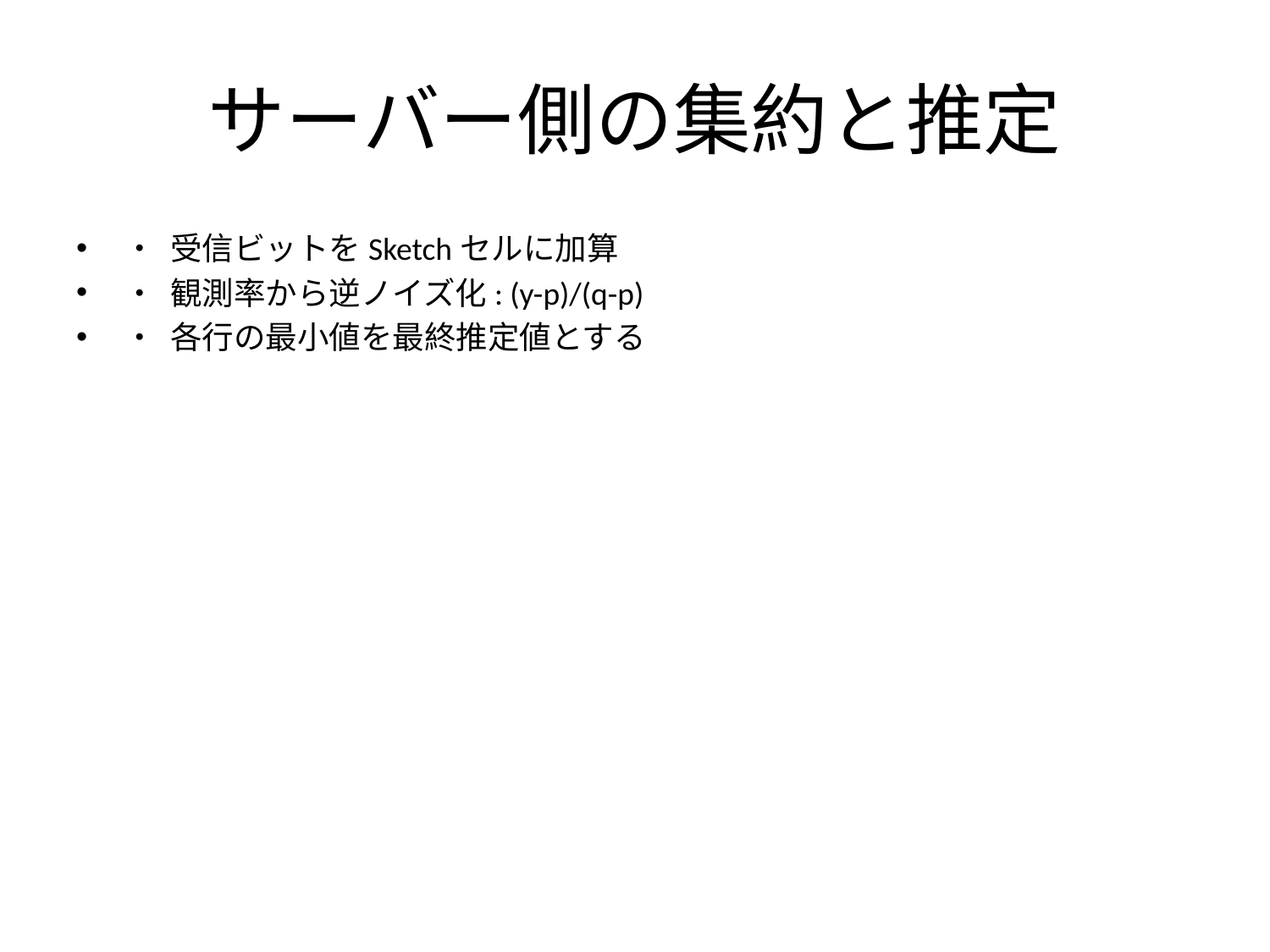

# サーバー側の集約と推定
• 受信ビットをSketchセルに加算
• 観測率から逆ノイズ化: (y-p)/(q-p)
• 各行の最小値を最終推定値とする